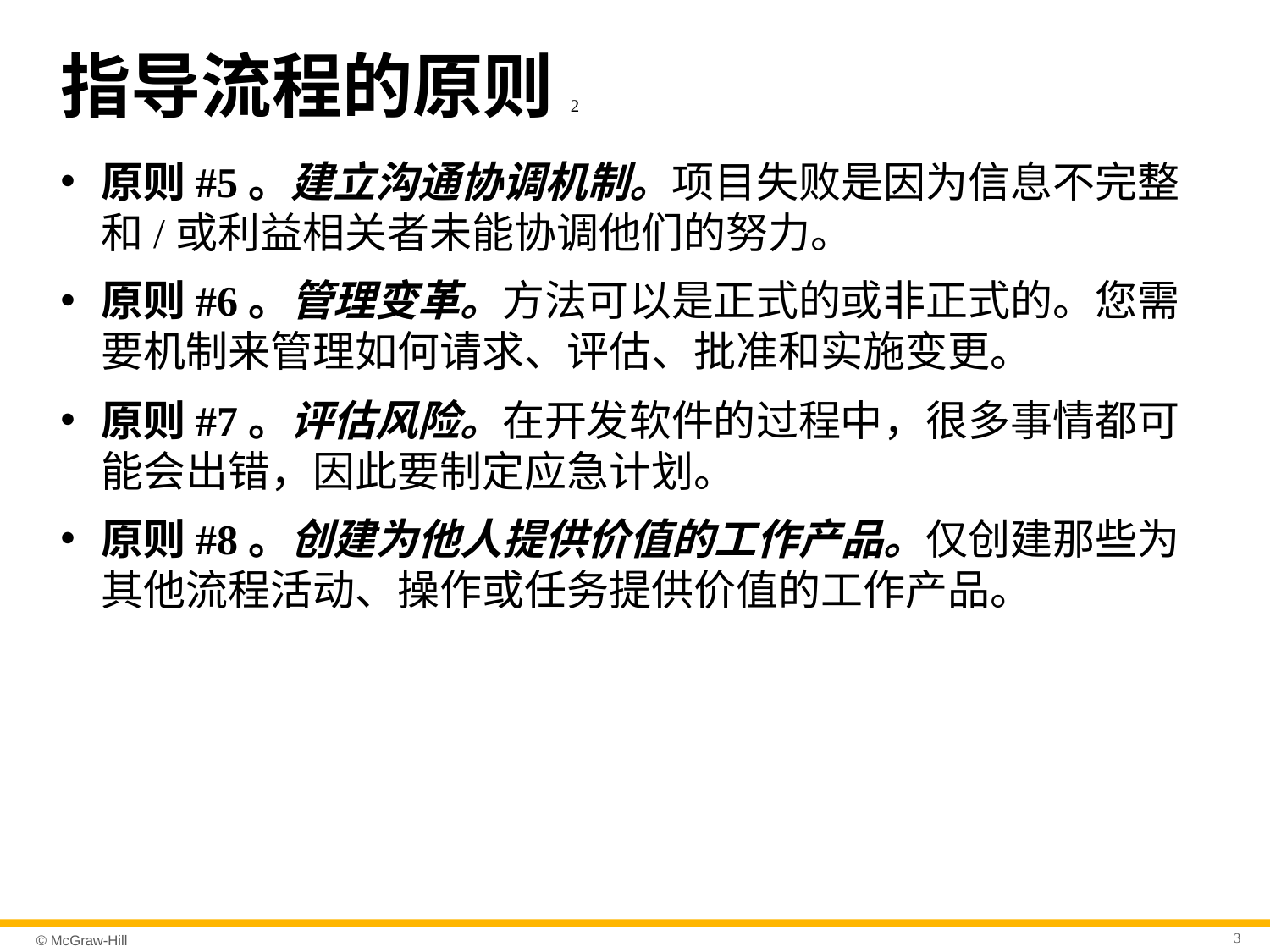

# 指导流程的原则2
原则#5。建立沟通协调机制。项目失败是因为信息不完整和/或利益相关者未能协调他们的努力。
原则#6。管理变革。方法可以是正式的或非正式的。您需要机制来管理如何请求、评估、批准和实施变更。
原则#7。评估风险。在开发软件的过程中，很多事情都可能会出错，因此要制定应急计划。
原则#8。创建为他人提供价值的工作产品。仅创建那些为其他流程活动、操作或任务提供价值的工作产品。
3